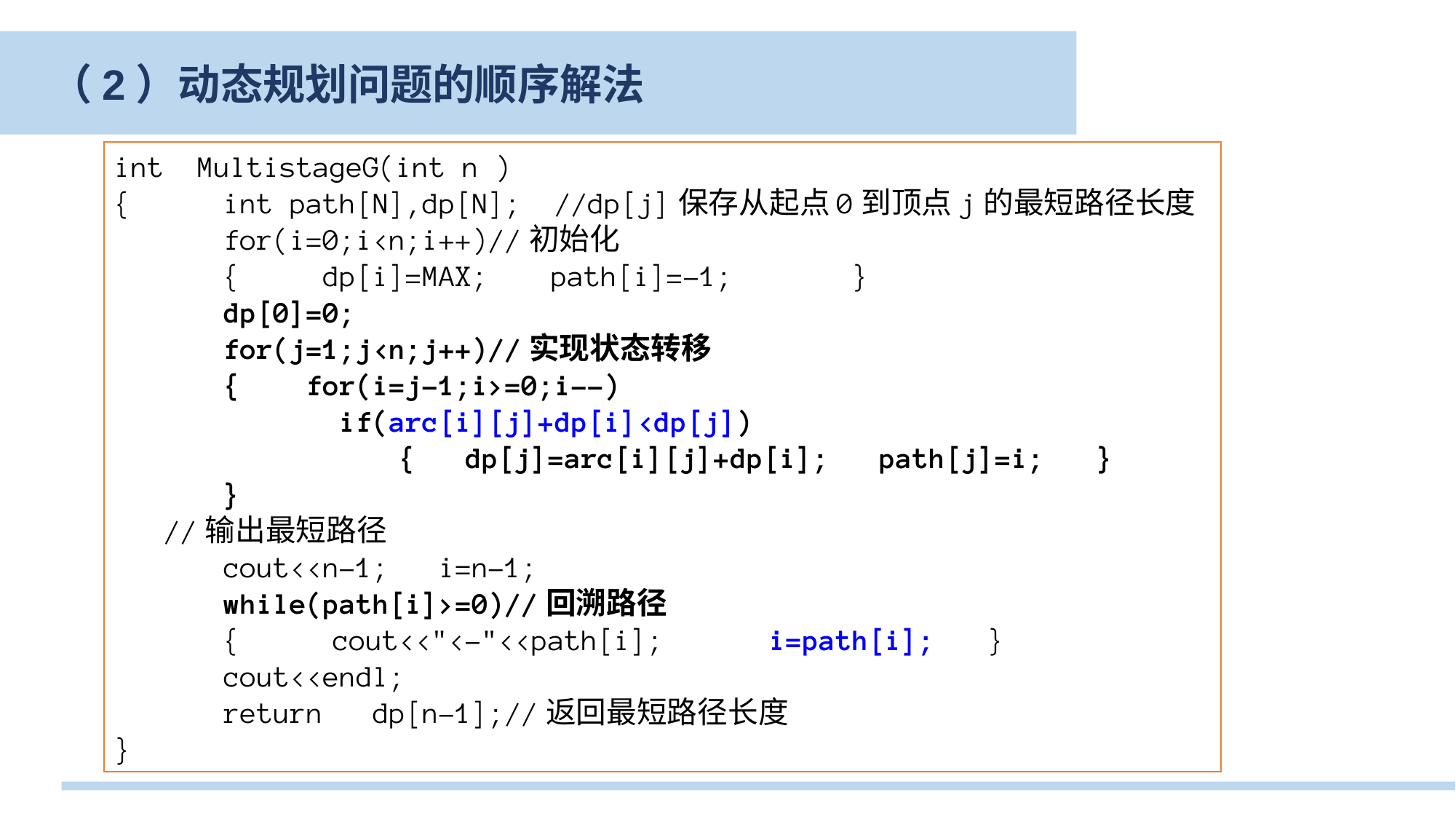

（2）动态规划问题的顺序解法
int  MultistageG(int n )
{	int path[N],dp[N];  //dp[j]保存从起点0到顶点j的最短路径长度
	for(i=0;i<n;i++)//初始化
	{     dp[i]=MAX;	path[i]=-1;	     }
	dp[0]=0;
	for(j=1;j<n;j++)//实现状态转移
	{    for(i=j-1;i>=0;i--)
	       if(arc[i][j]+dp[i]<dp[j])
		    {   dp[j]=arc[i][j]+dp[i];   path[j]=i;	}
	}
   //输出最短路径
	cout<<n-1;   i=n-1;
	while(path[i]>=0)//回溯路径
	{	cout<<"<-"<<path[i];	i=path[i];	}
	cout<<endl;
	return   dp[n-1];//返回最短路径长度
}